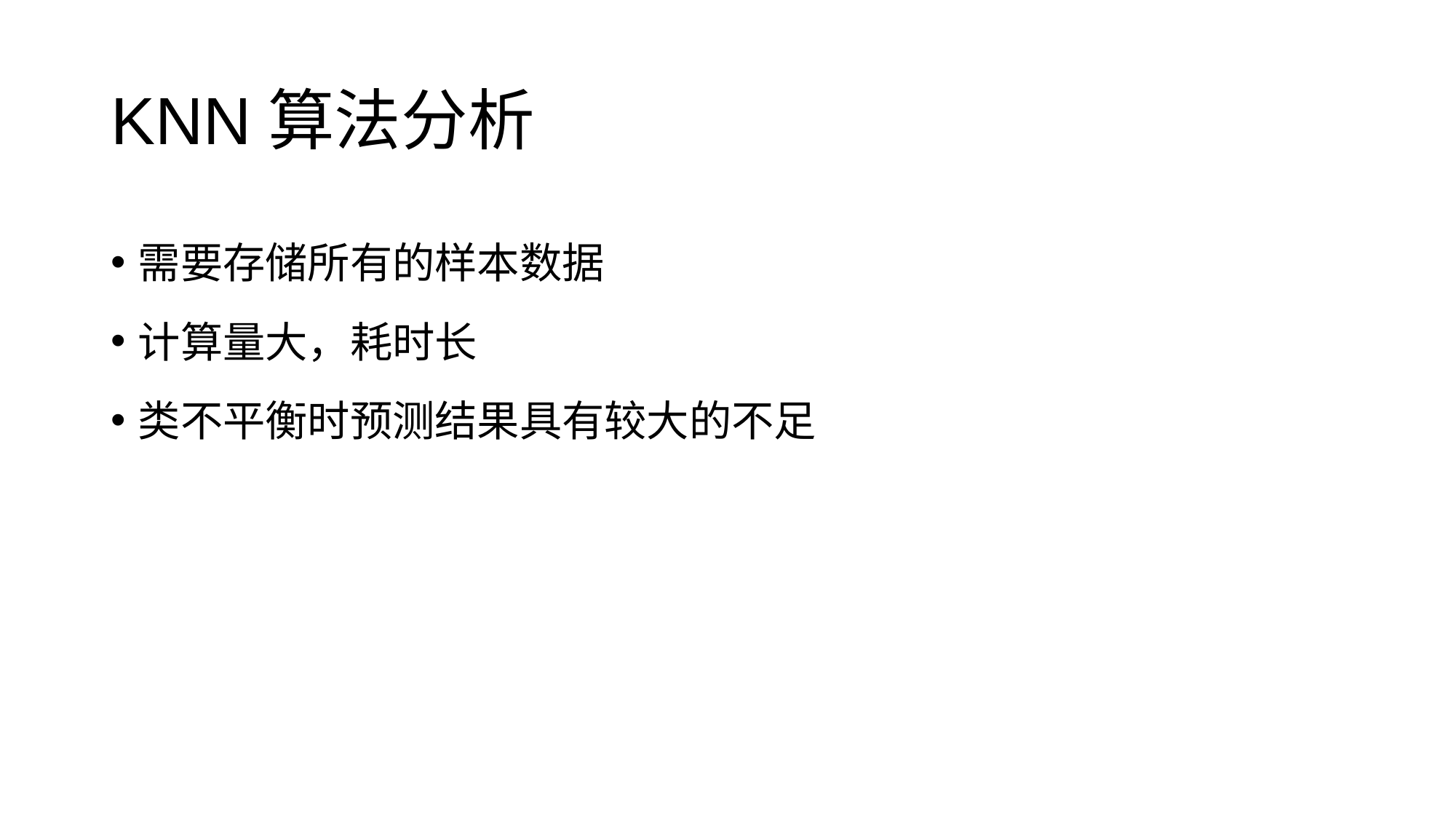

# KNN算法分析
需要存储所有的样本数据
计算量大，耗时长
类不平衡时预测结果具有较大的不足